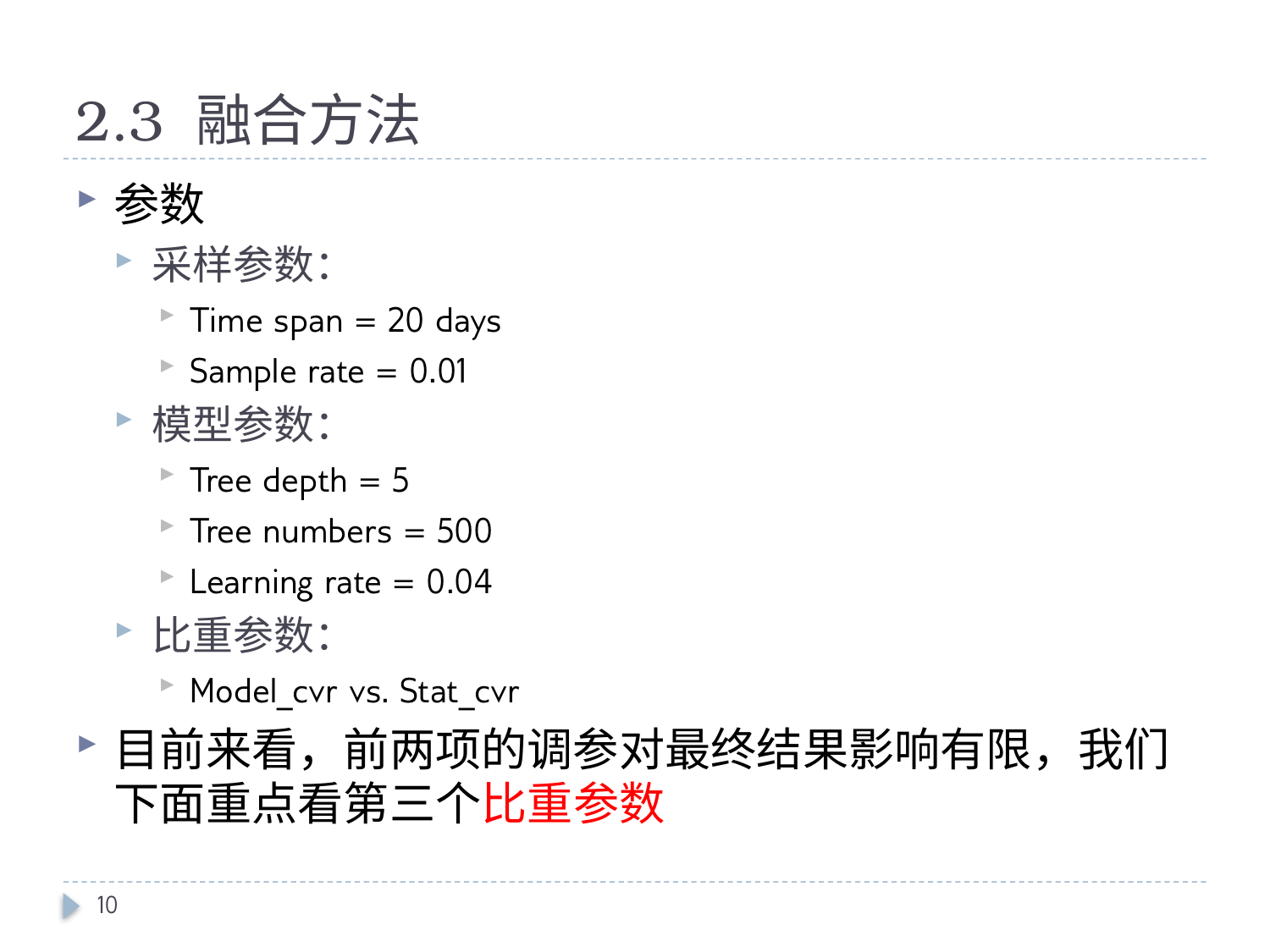

# 2.3 融合方法
参数
采样参数：
Time span = 20 days
Sample rate = 0.01
模型参数：
Tree depth = 5
Tree numbers = 500
Learning rate = 0.04
比重参数：
Model_cvr vs. Stat_cvr
目前来看，前两项的调参对最终结果影响有限，我们下面重点看第三个比重参数

10